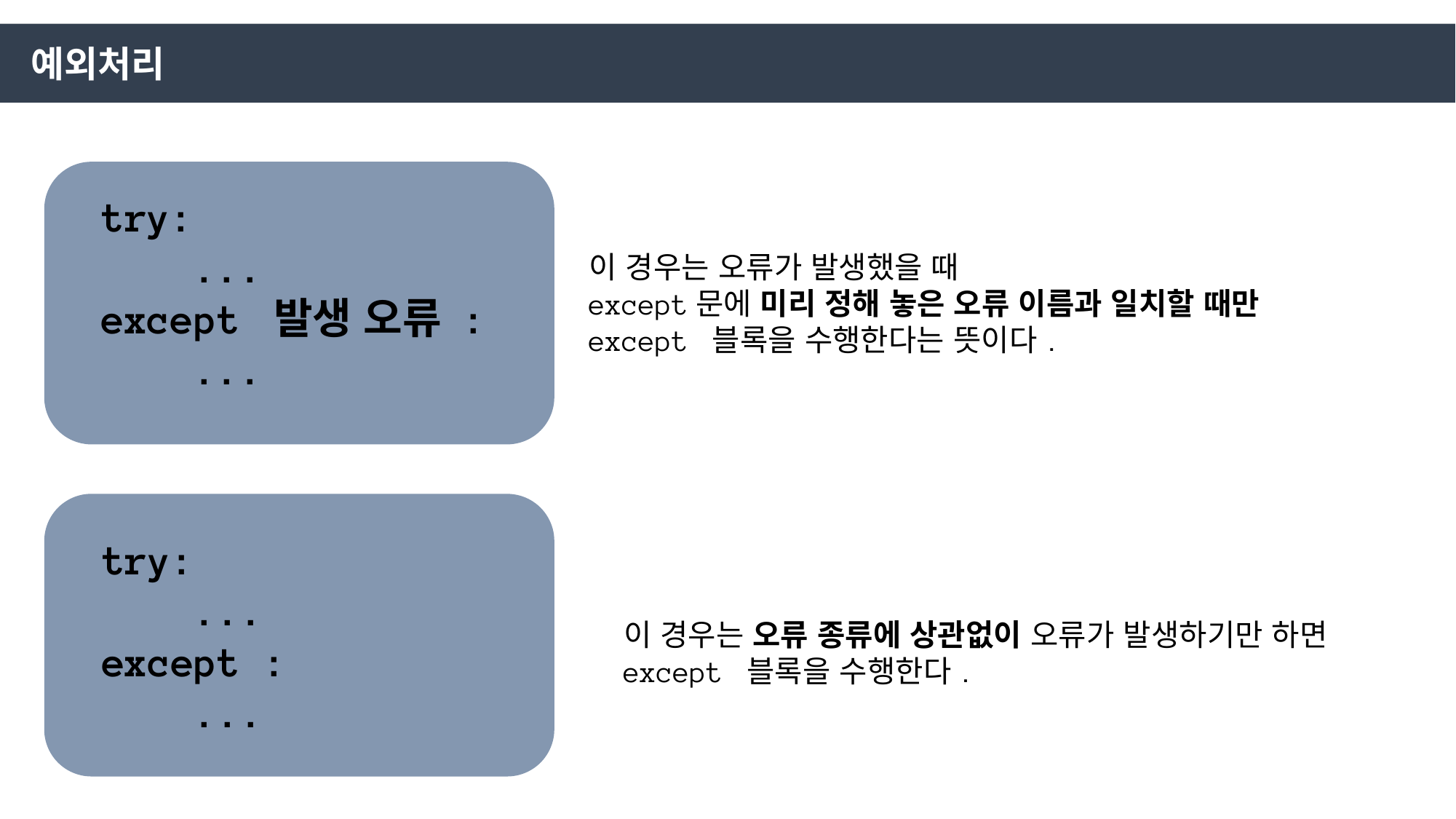

예외처리

try:
    ...
except 발생 오류 :
    ...
이 경우는 오류가 발생했을 때
except문에 미리 정해 놓은 오류 이름과 일치할 때만 except 블록을 수행한다는 뜻이다.

try:
    ...
except :
    ...
이 경우는 오류 종류에 상관없이 오류가 발생하기만 하면 except 블록을 수행한다.